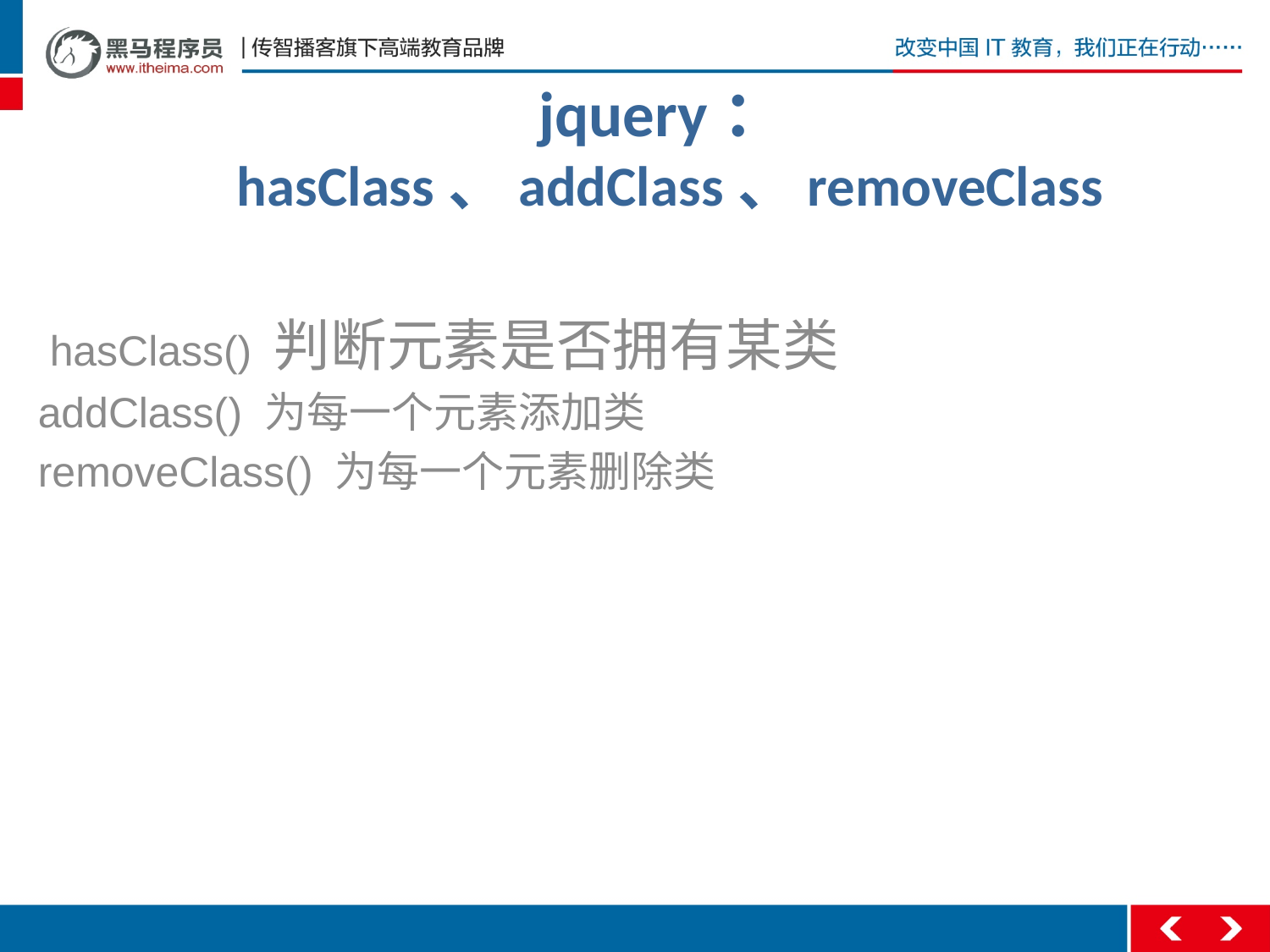

# jquery：hasClass、addClass、removeClass
 hasClass() 判断元素是否拥有某类
addClass() 为每一个元素添加类
removeClass() 为每一个元素删除类